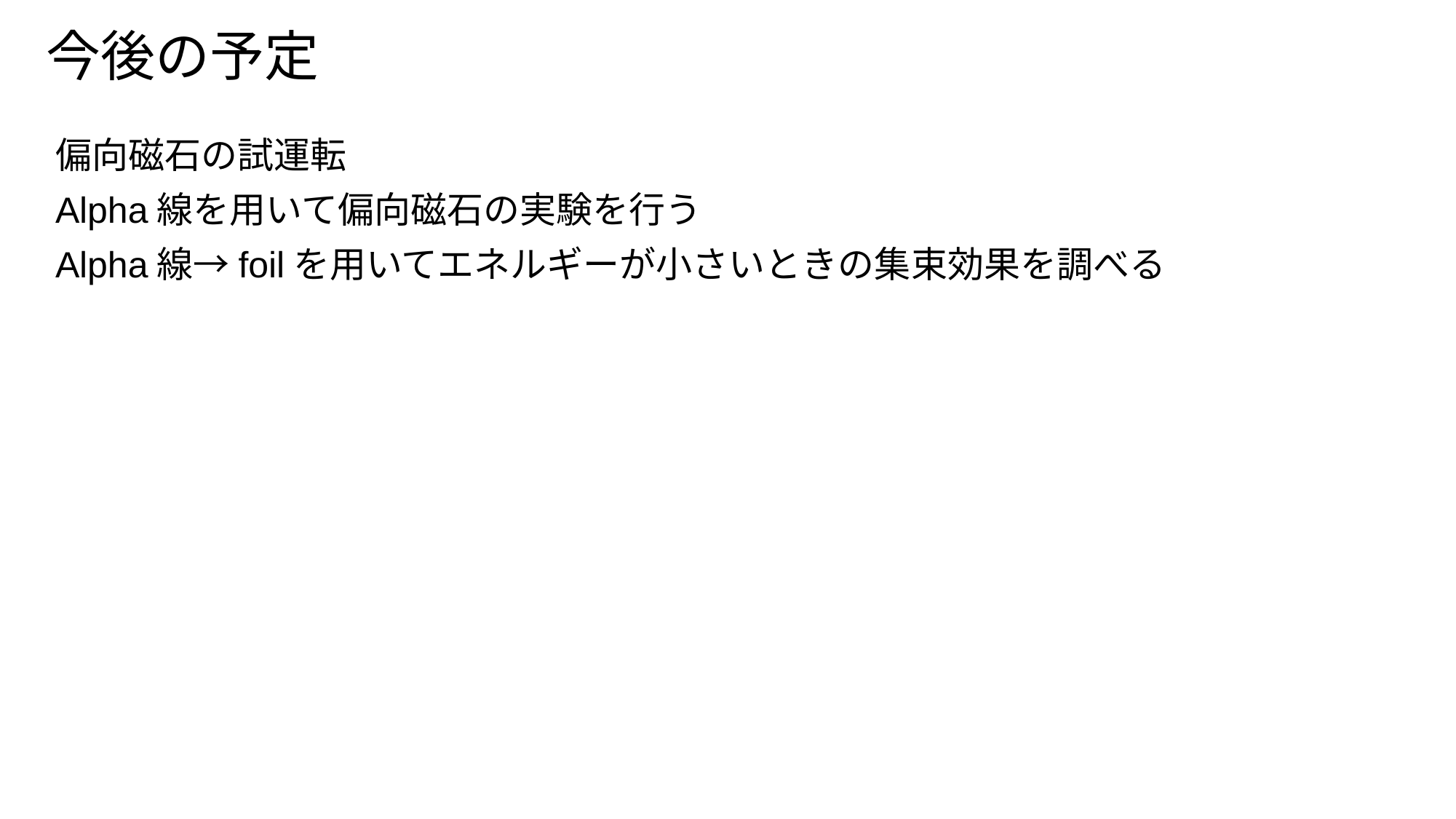

# 今後の予定
偏向磁石の試運転
Alpha線を用いて偏向磁石の実験を行う
Alpha線→foilを用いてエネルギーが小さいときの集束効果を調べる